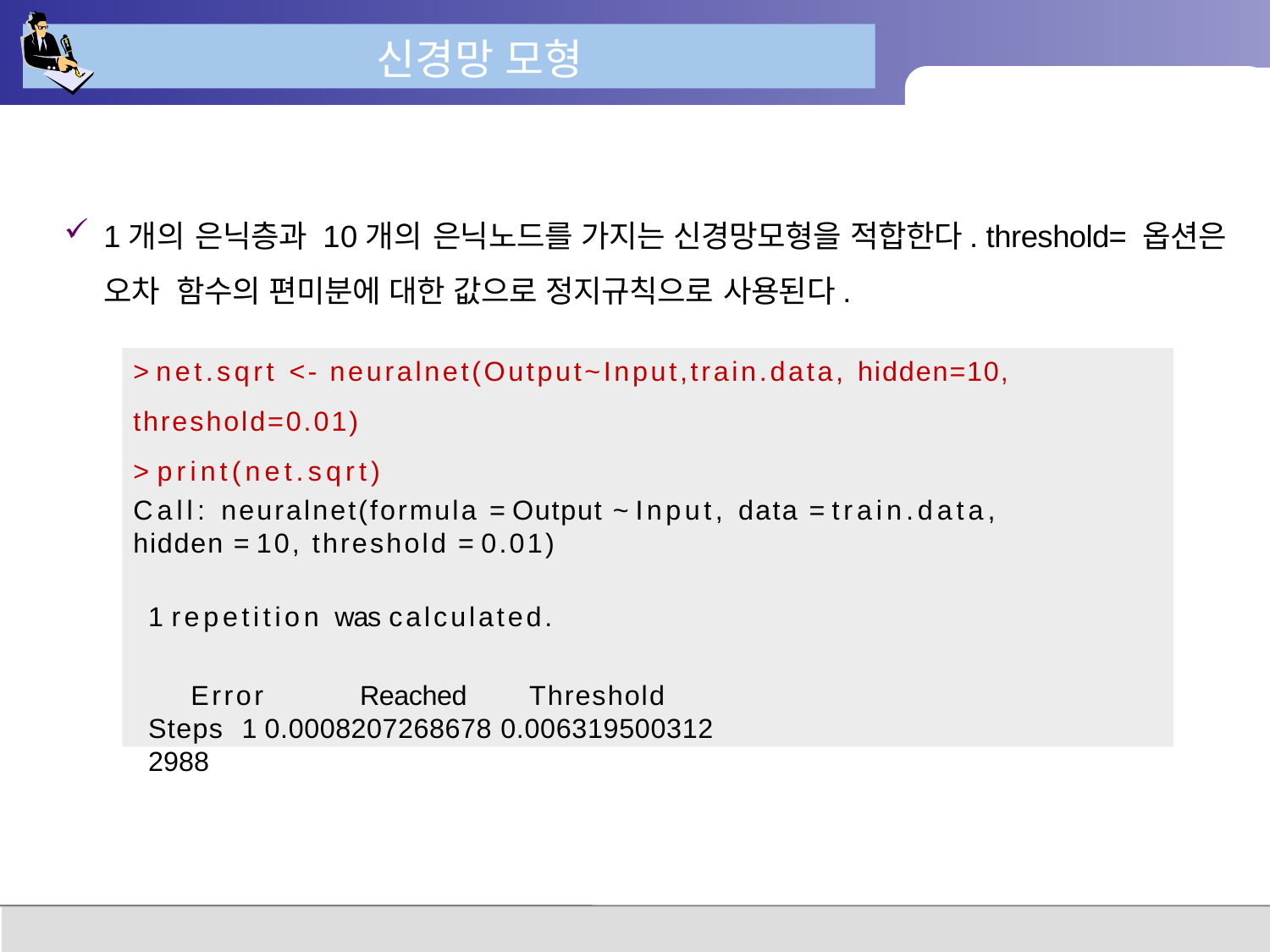

# 신경망 모형
1개의 은닉층과 10개의 은닉노드를 가지는 신경망모형을 적합한다. threshold= 옵션은 오차  함수의 편미분에 대한 값으로 정지규칙으로 사용된다.
> net.sqrt <- neuralnet(Output~Input,train.data, hidden=10,  threshold=0.01)
> print(net.sqrt)
Call: neuralnet(formula = Output ~ Input, data = train.data,  hidden = 10, threshold = 0.01)

1 repetition was calculated.

    Error      Reached	Threshold Steps  1 0.0008207268678 0.006319500312 2988